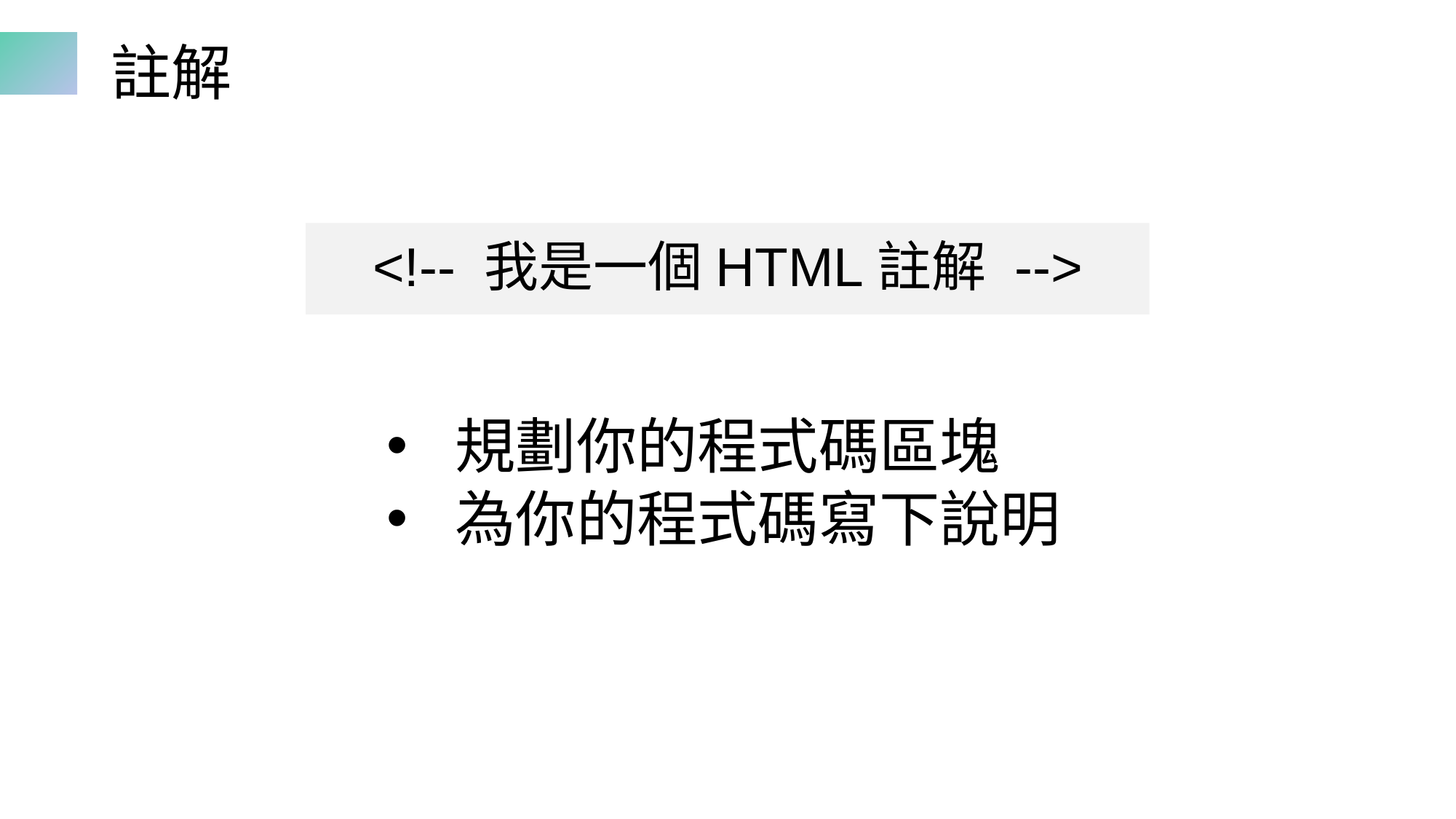

# 註解
<!-- 我是一個HTML註解 -->
規劃你的程式碼區塊
為你的程式碼寫下說明